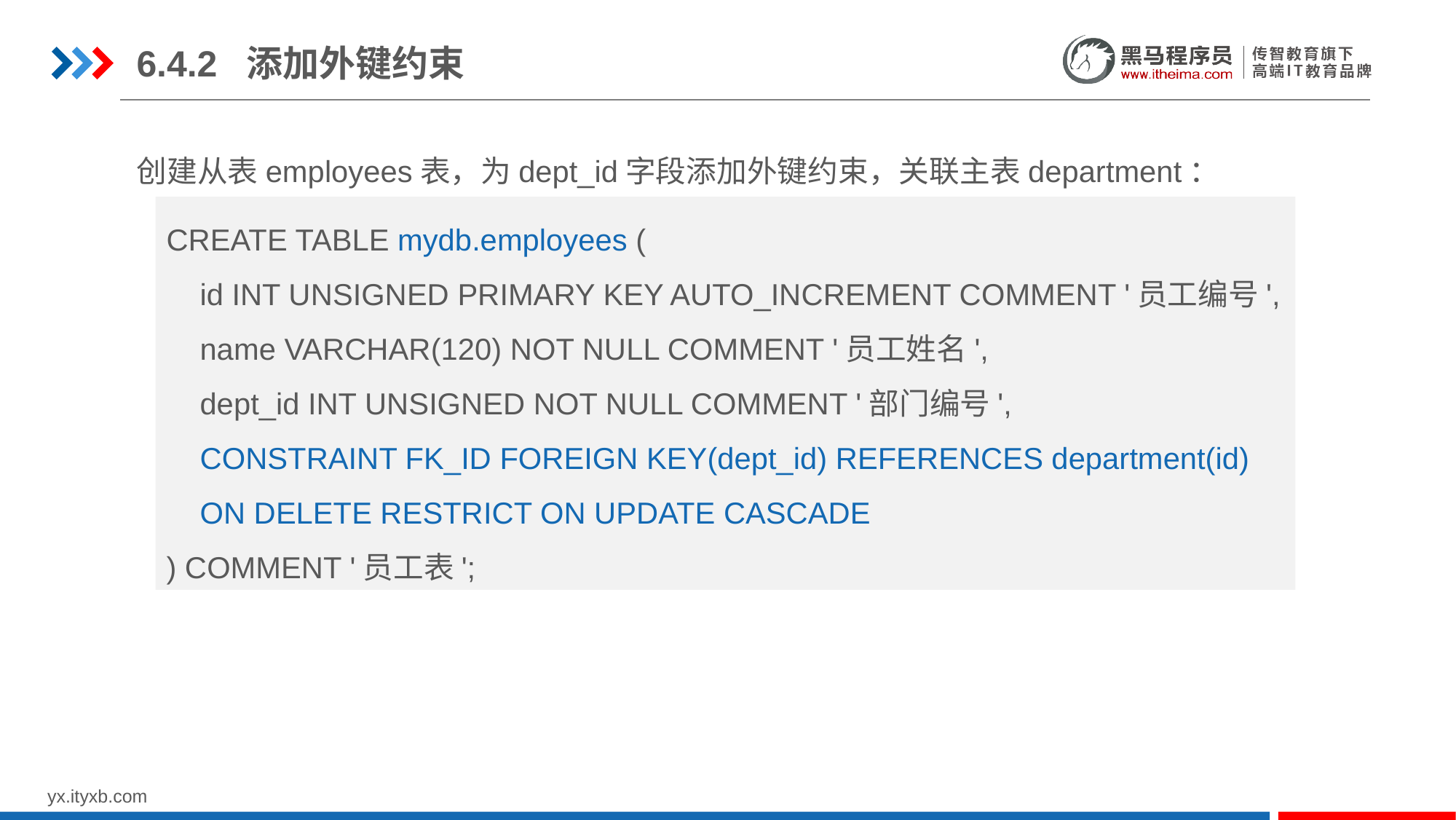

6.4.2  添加外键约束
创建从表employees表，为dept_id字段添加外键约束，关联主表department：
CREATE TABLE mydb.employees (
    id INT UNSIGNED PRIMARY KEY AUTO_INCREMENT COMMENT '员工编号',
    name VARCHAR(120) NOT NULL COMMENT '员工姓名',
    dept_id INT UNSIGNED NOT NULL COMMENT '部门编号',
    CONSTRAINT FK_ID FOREIGN KEY(dept_id) REFERENCES department(id)
    ON DELETE RESTRICT ON UPDATE CASCADE
) COMMENT '员工表';